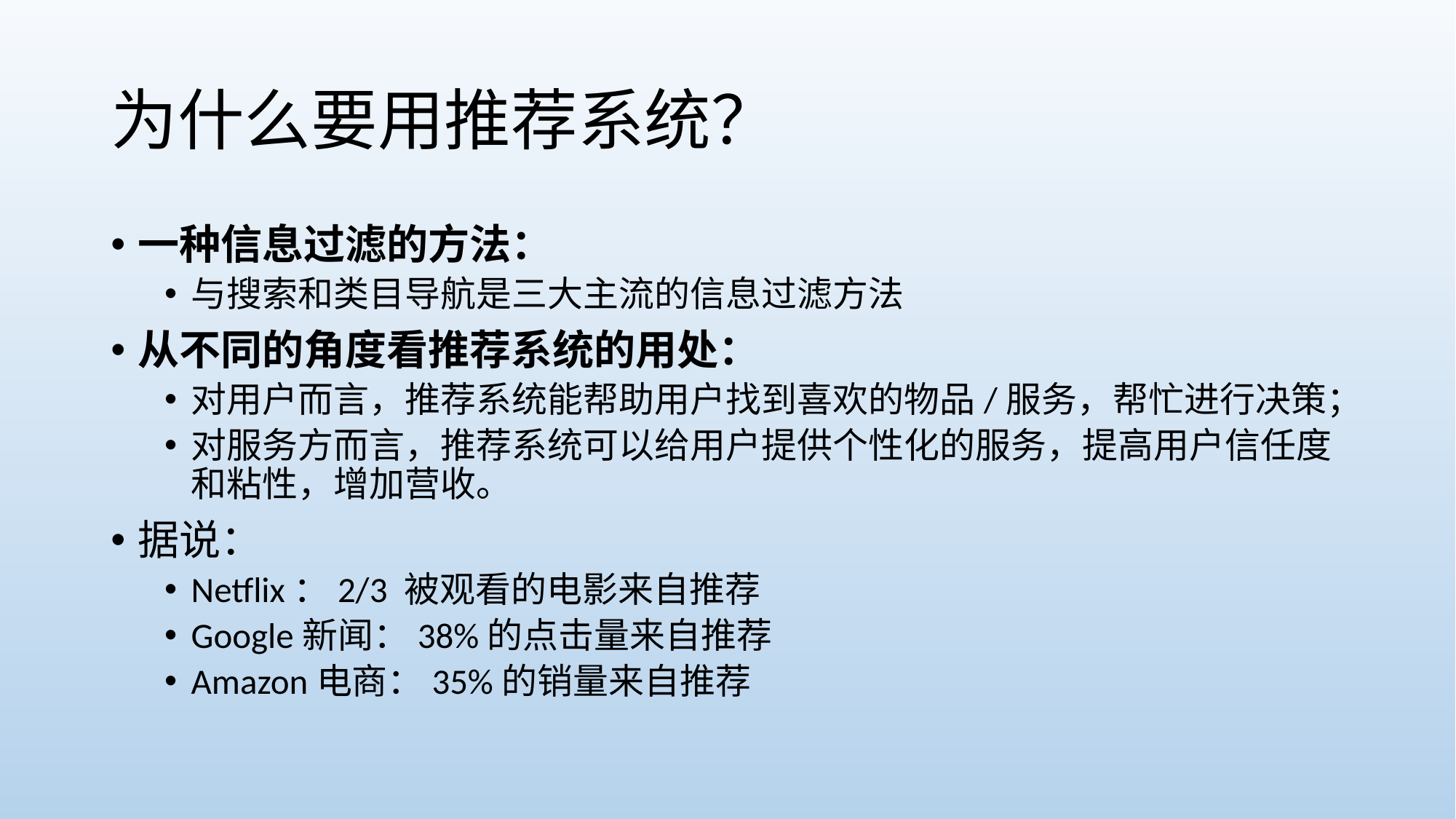

# 为什么要用推荐系统？
一种信息过滤的方法：
与搜索和类目导航是三大主流的信息过滤方法
从不同的角度看推荐系统的用处：
对用户而言，推荐系统能帮助用户找到喜欢的物品/服务，帮忙进行决策；
对服务方而言，推荐系统可以给用户提供个性化的服务，提高用户信任度和粘性，增加营收。
据说：
Netflix：2/3 被观看的电影来自推荐
Google新闻：38%的点击量来自推荐
Amazon电商：35%的销量来自推荐